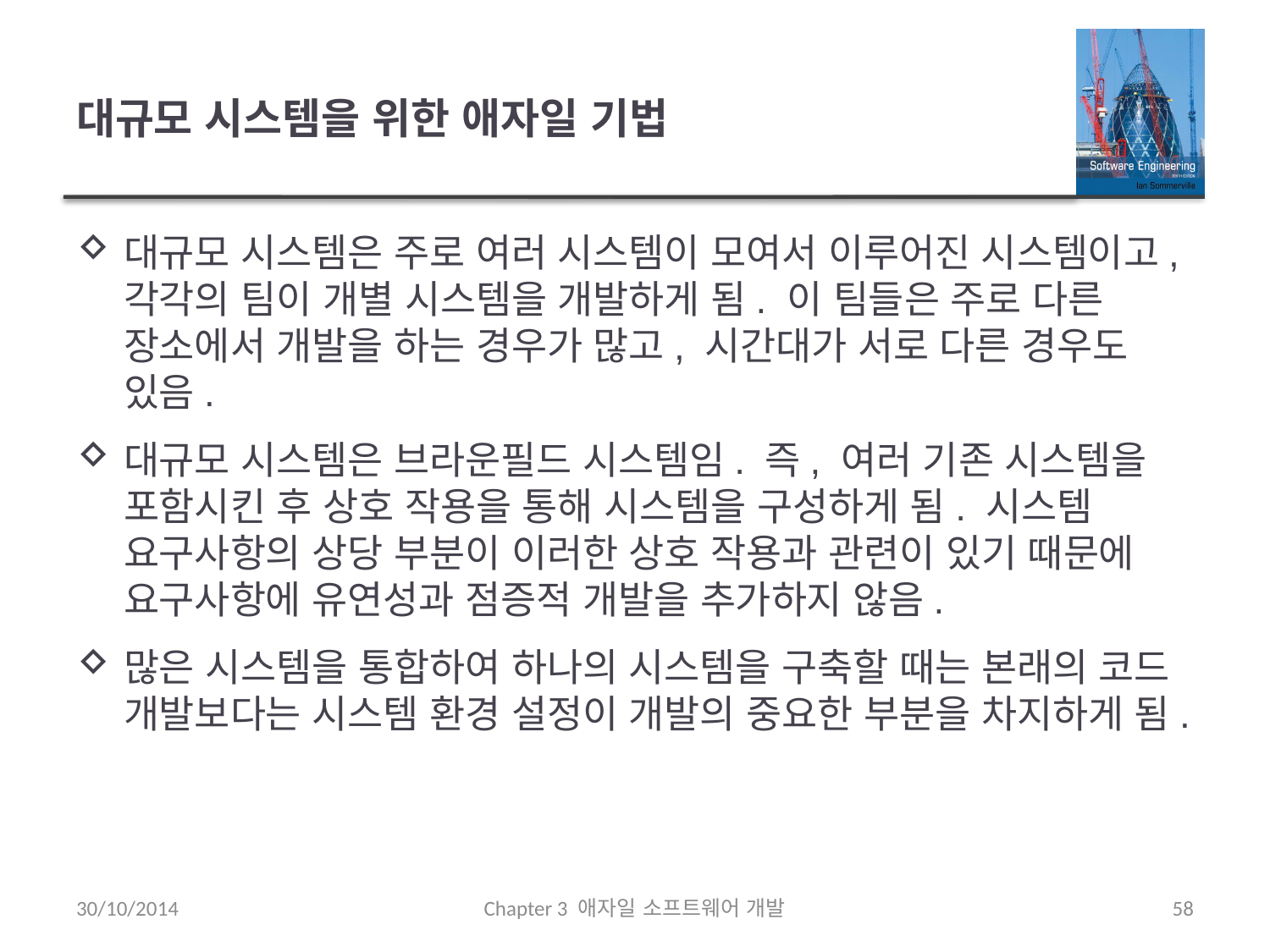

# 대규모 시스템을 위한 애자일 기법
대규모 시스템은 주로 여러 시스템이 모여서 이루어진 시스템이고, 각각의 팀이 개별 시스템을 개발하게 됨. 이 팀들은 주로 다른 장소에서 개발을 하는 경우가 많고, 시간대가 서로 다른 경우도 있음.
대규모 시스템은 브라운필드 시스템임. 즉, 여러 기존 시스템을 포함시킨 후 상호 작용을 통해 시스템을 구성하게 됨. 시스템 요구사항의 상당 부분이 이러한 상호 작용과 관련이 있기 때문에 요구사항에 유연성과 점증적 개발을 추가하지 않음.
많은 시스템을 통합하여 하나의 시스템을 구축할 때는 본래의 코드 개발보다는 시스템 환경 설정이 개발의 중요한 부분을 차지하게 됨.
30/10/2014
Chapter 3 애자일 소프트웨어 개발
58